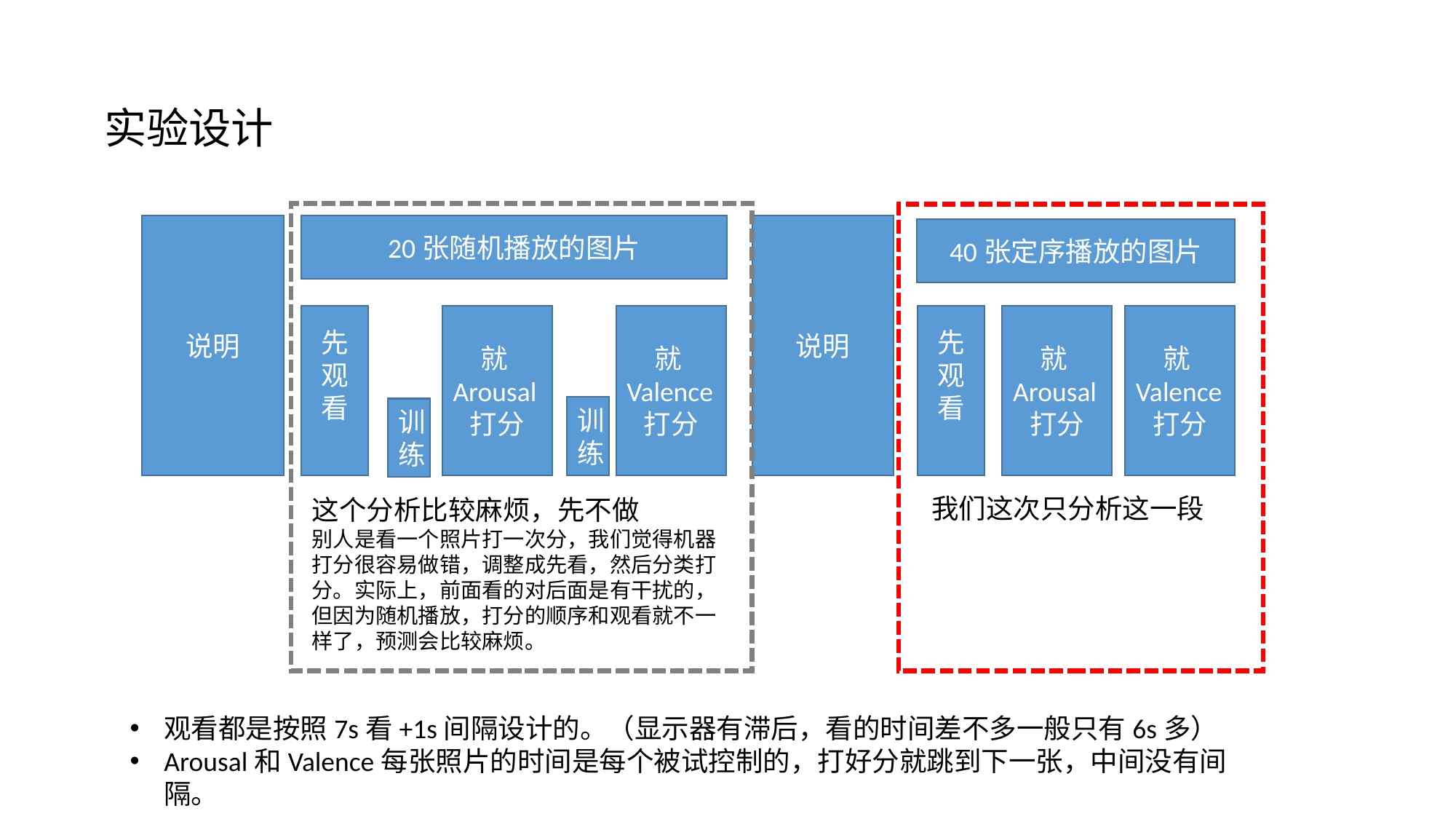

实验设计

说明
20张随机播放的图片
说明
40张定序播放的图片
先观看

就Arousal打分
就Valence打分
先观看

就Arousal打分
就Valence打分
训练
训练
我们这次只分析这一段
这个分析比较麻烦，先不做
别人是看一个照片打一次分，我们觉得机器打分很容易做错，调整成先看，然后分类打分。实际上，前面看的对后面是有干扰的，但因为随机播放，打分的顺序和观看就不一样了，预测会比较麻烦。
观看都是按照7s看+1s间隔设计的。（显示器有滞后，看的时间差不多一般只有6s多）
Arousal和Valence每张照片的时间是每个被试控制的，打好分就跳到下一张，中间没有间隔。